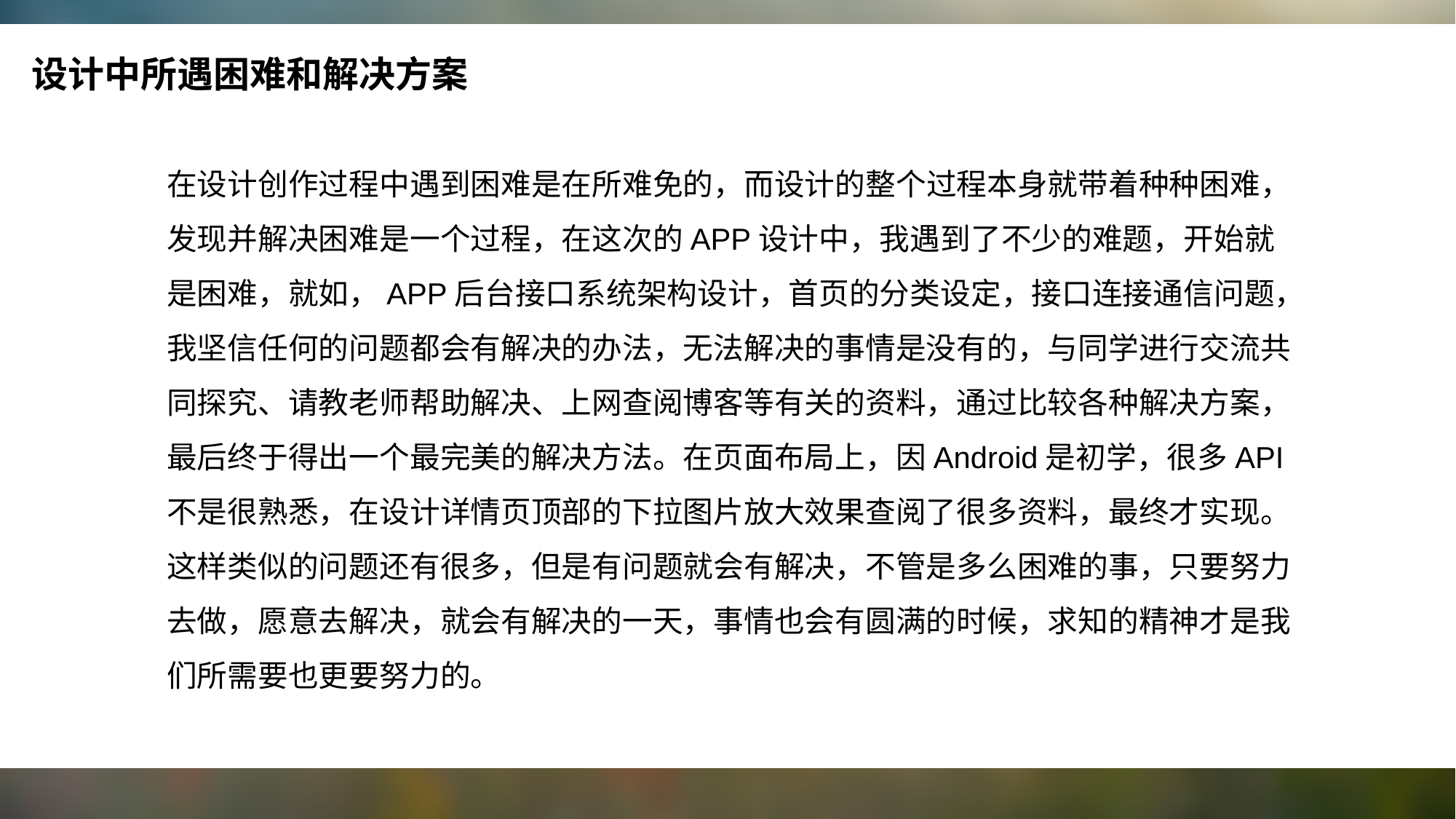

设计中所遇困难和解决方案
在设计创作过程中遇到困难是在所难免的，而设计的整个过程本身就带着种种困难，发现并解决困难是一个过程，在这次的APP设计中，我遇到了不少的难题，开始就是困难，就如，APP后台接口系统架构设计，首页的分类设定，接口连接通信问题，我坚信任何的问题都会有解决的办法，无法解决的事情是没有的，与同学进行交流共同探究、请教老师帮助解决、上网查阅博客等有关的资料，通过比较各种解决方案，最后终于得出一个最完美的解决方法。在页面布局上，因Android是初学，很多API不是很熟悉，在设计详情页顶部的下拉图片放大效果查阅了很多资料，最终才实现。这样类似的问题还有很多，但是有问题就会有解决，不管是多么困难的事，只要努力去做，愿意去解决，就会有解决的一天，事情也会有圆满的时候，求知的精神才是我们所需要也更要努力的。